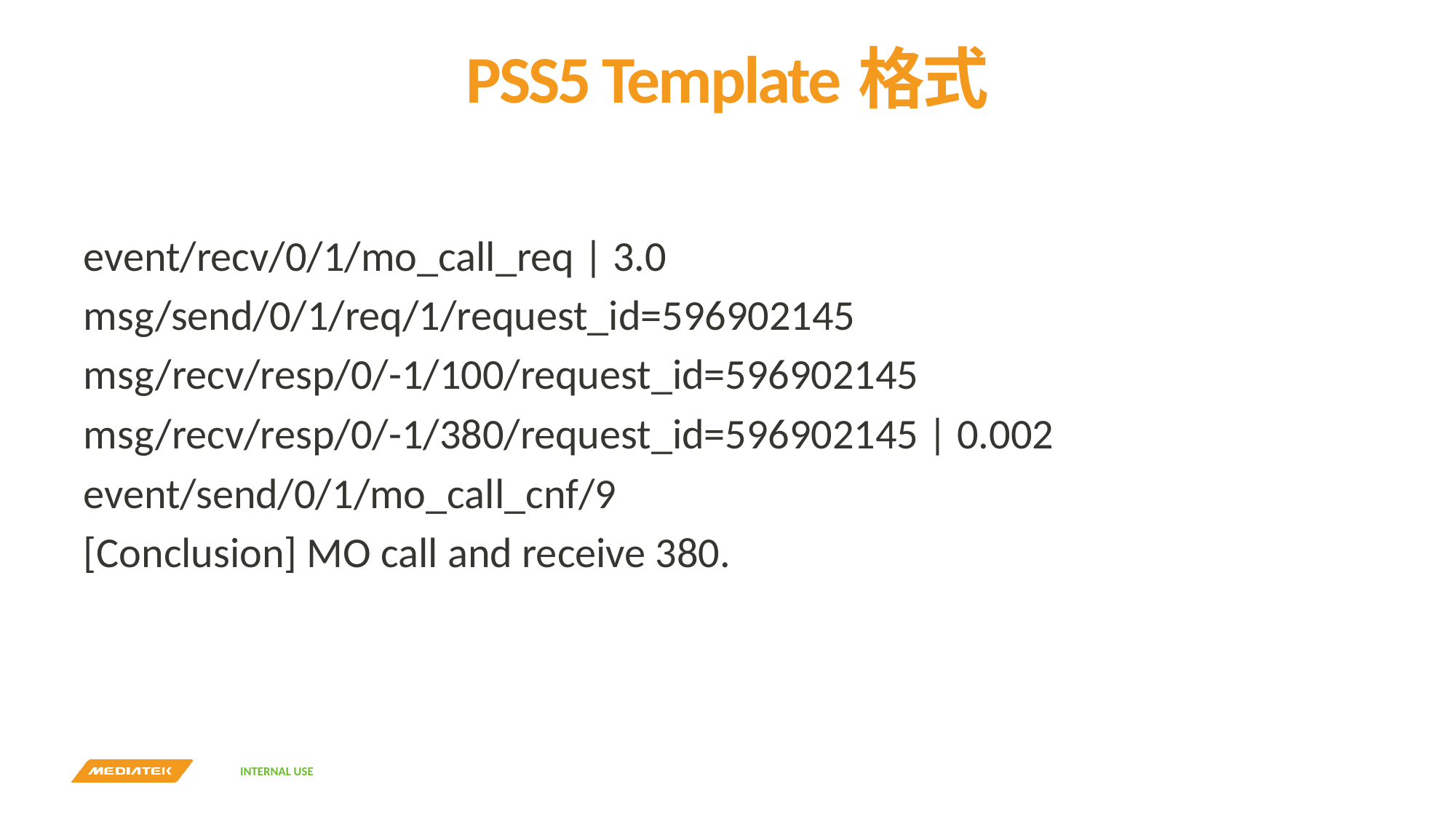

# PSS5 Template格式
event/recv/0/1/mo_call_req | 3.0
msg/send/0/1/req/1/request_id=596902145
msg/recv/resp/0/-1/100/request_id=596902145
msg/recv/resp/0/-1/380/request_id=596902145 | 0.002
event/send/0/1/mo_call_cnf/9
[Conclusion] MO call and receive 380.